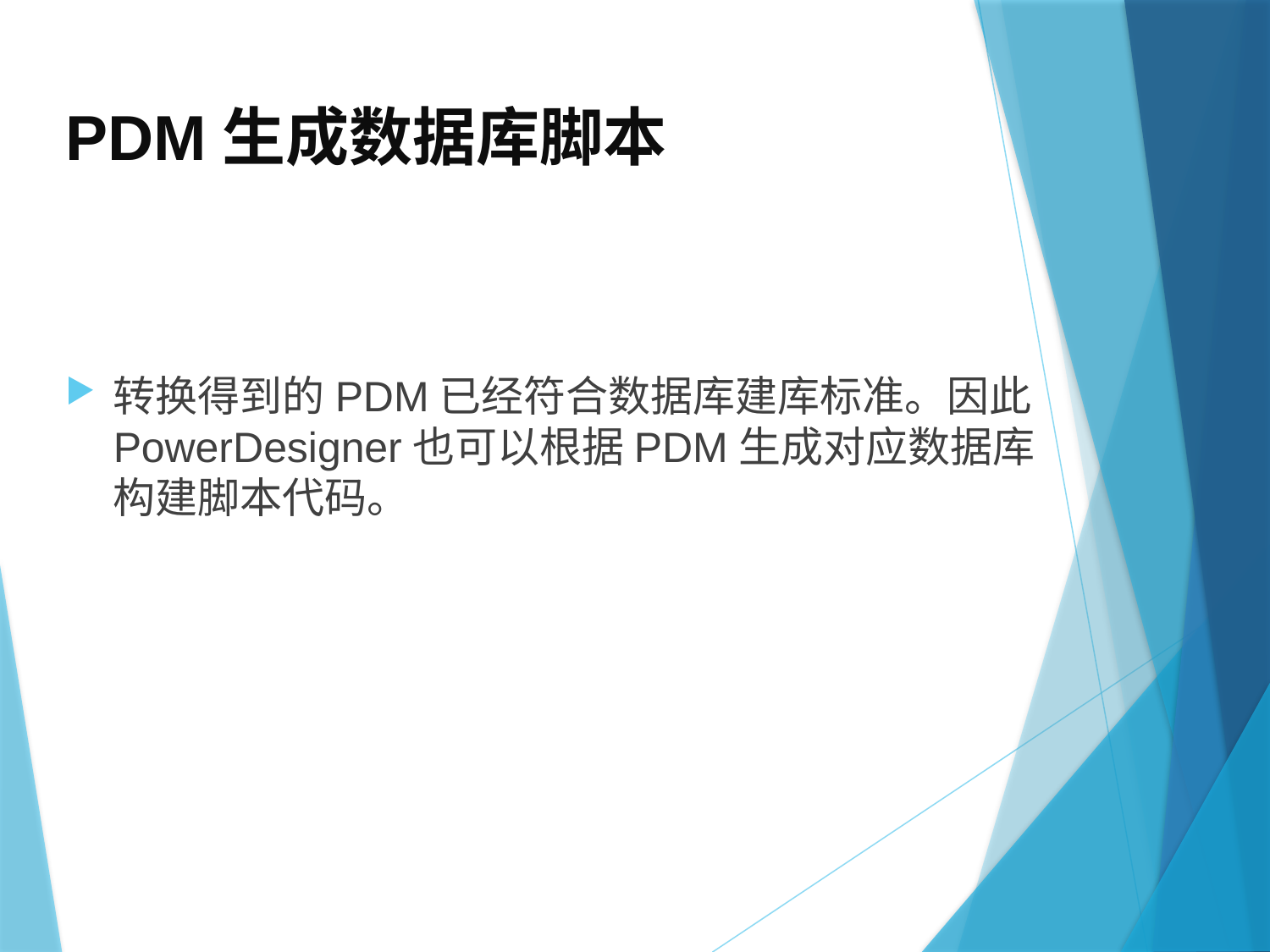

# PDM生成数据库脚本
转换得到的PDM已经符合数据库建库标准。因此PowerDesigner也可以根据PDM生成对应数据库构建脚本代码。